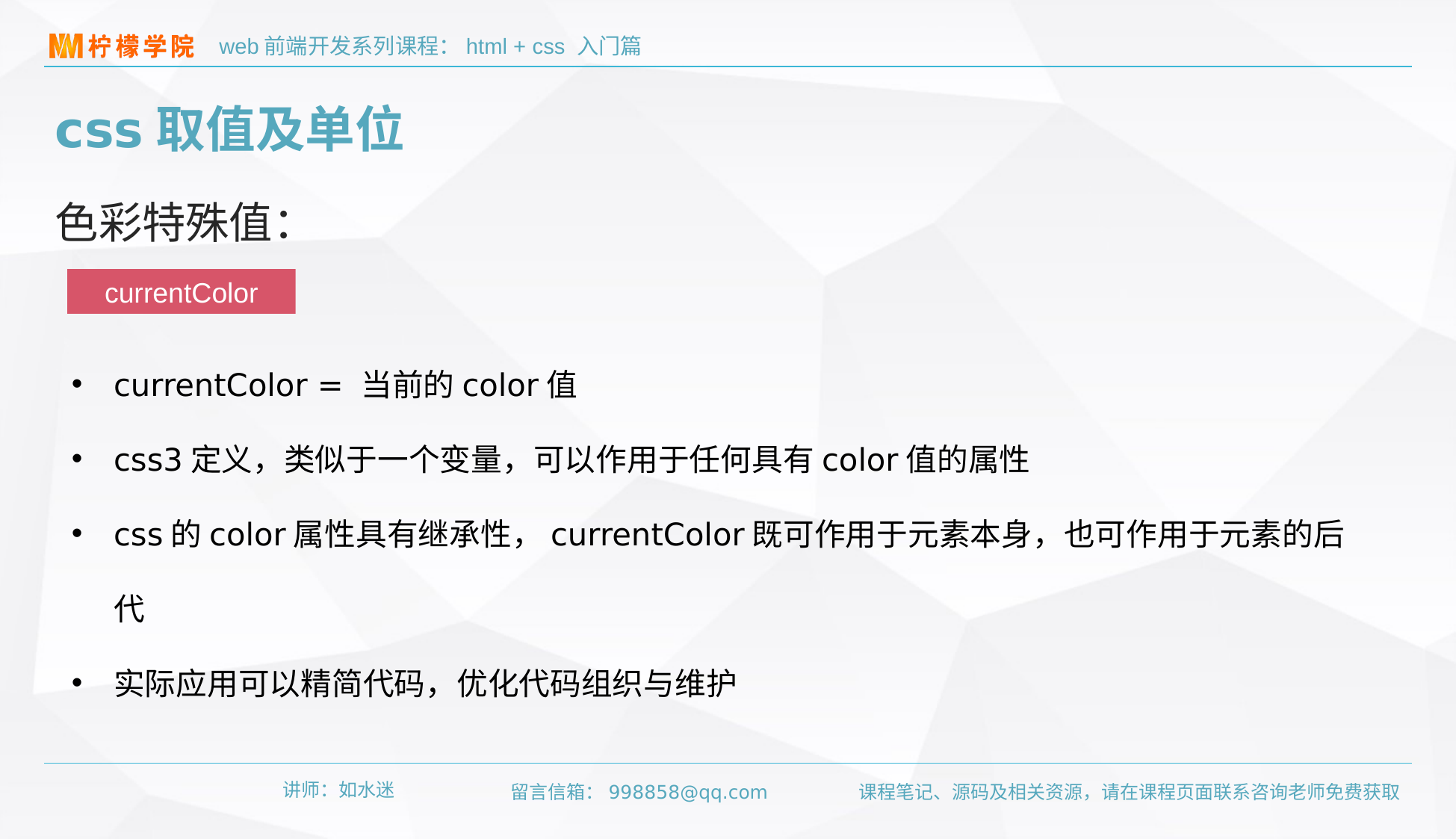

css取值及单位
色彩特殊值：
currentColor
currentColor = 当前的color值
css3定义，类似于一个变量，可以作用于任何具有color值的属性
css的color属性具有继承性，currentColor既可作用于元素本身，也可作用于元素的后代
实际应用可以精简代码，优化代码组织与维护